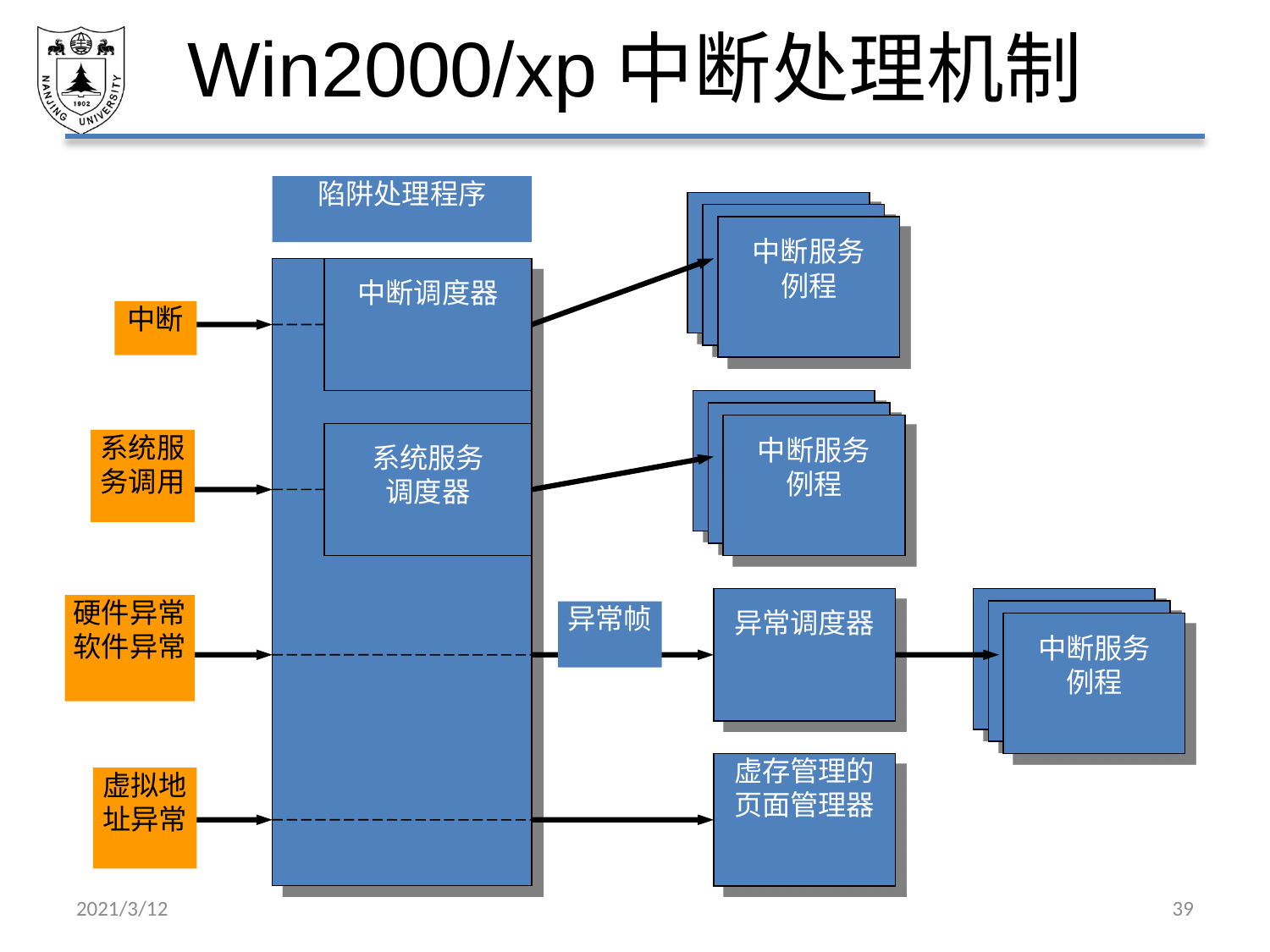

# Win2000/xp中断处理机制
陷阱处理程序

中断服务
例程

中断调度器

中断

中断服务
例程

系统服务
调度器
系统服
务调用

异常调度器
异常调度器

中断服务
例程

硬件异常
软件异常
异常帧

虚存管理的
页面管理器
虚拟地
址异常

2021/3/12
39